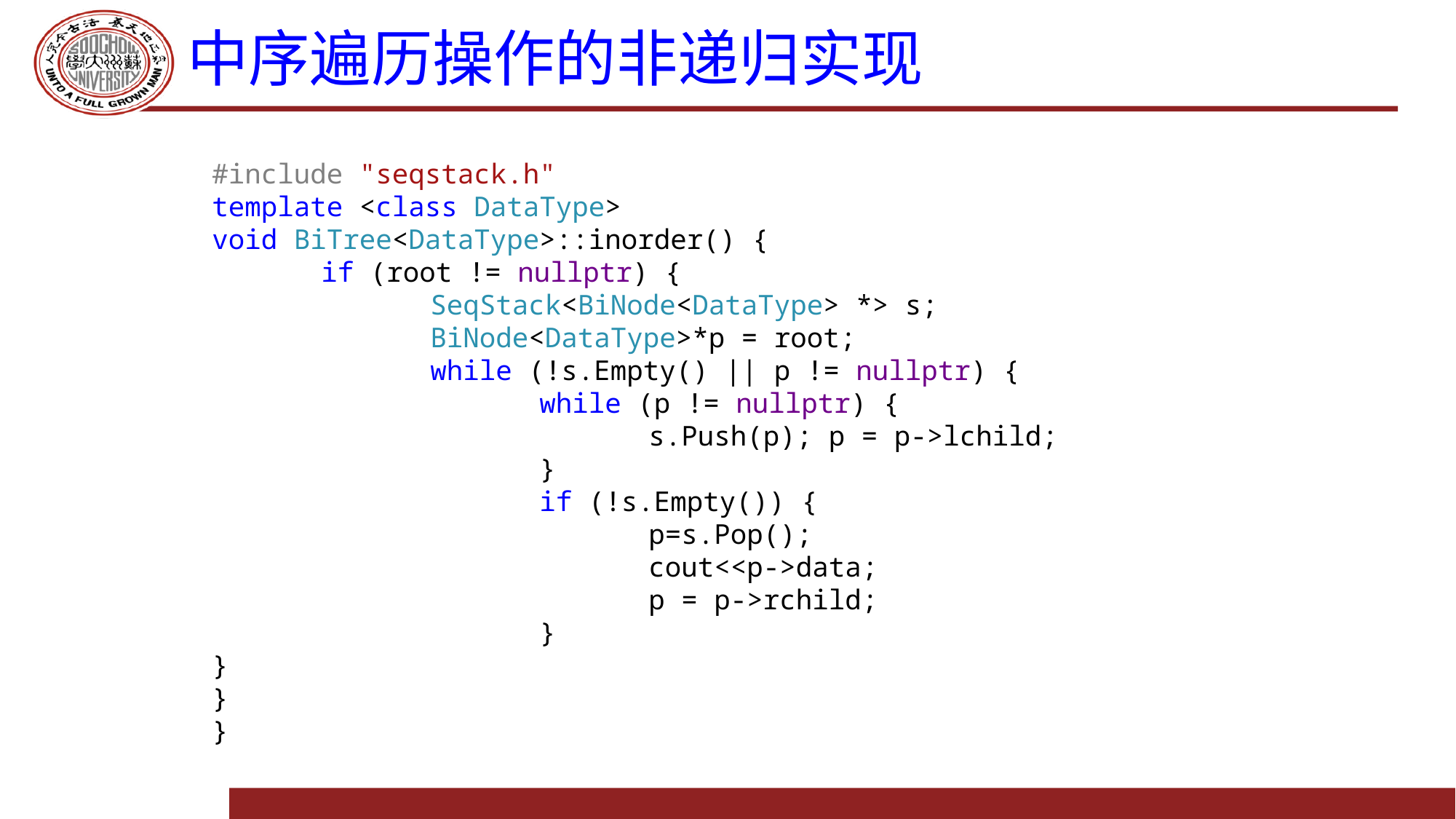

# 中序遍历操作的非递归实现
#include "seqstack.h"
template <class DataType>
void BiTree<DataType>::inorder() {
	if (root != nullptr) {
		SeqStack<BiNode<DataType> *> s;
		BiNode<DataType>*p = root;
		while (!s.Empty() || p != nullptr) {
			while (p != nullptr) {
				s.Push(p); p = p->lchild;
			}
			if (!s.Empty()) {
				p=s.Pop();
				cout<<p->data;
				p = p->rchild;
			}
}
}
}